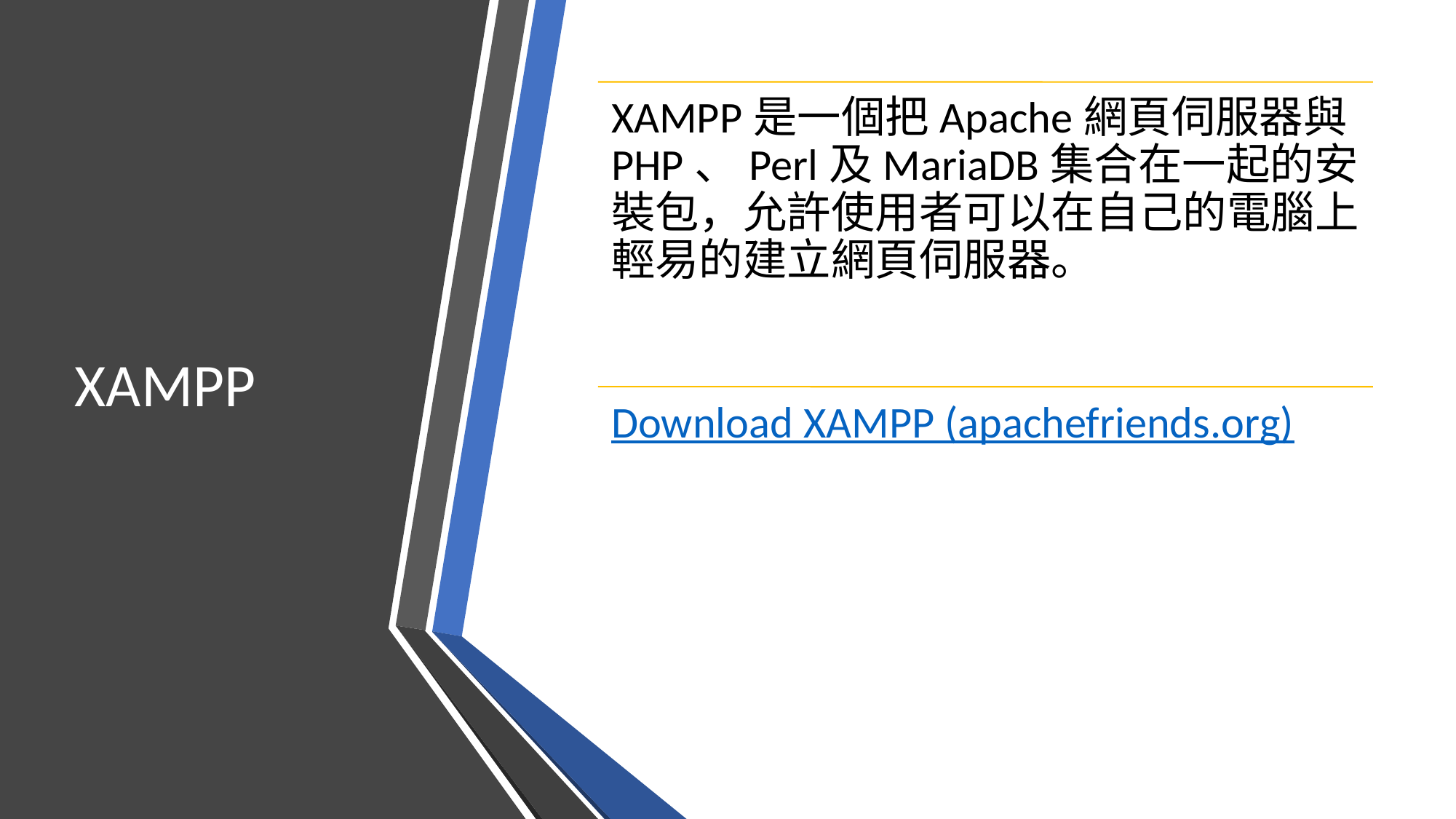

# XAMPP
XAMPP是一個把Apache網頁伺服器與PHP、Perl及MariaDB集合在一起的安裝包，允許使用者可以在自己的電腦上輕易的建立網頁伺服器。
Download XAMPP (apachefriends.org)